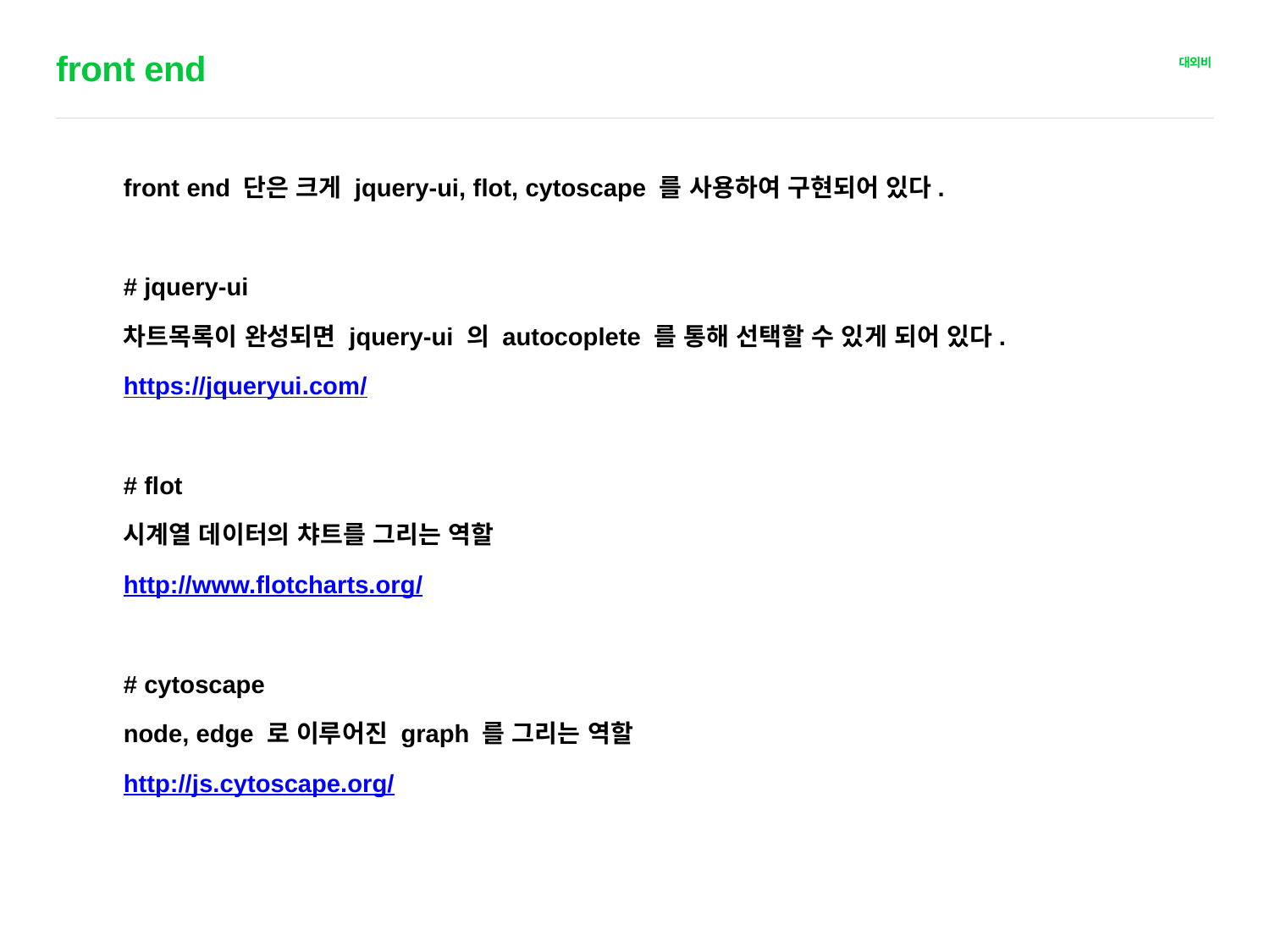

# front end
front end 단은 크게 jquery-ui, flot, cytoscape 를 사용하여 구현되어 있다.

# jquery-ui
차트목록이 완성되면 jquery-ui 의 autocoplete 를 통해 선택할 수 있게 되어 있다.
https://jqueryui.com/

# flot
시계열 데이터의 챠트를 그리는 역할
http://www.flotcharts.org/

# cytoscape
node, edge 로 이루어진 graph 를 그리는 역할
http://js.cytoscape.org/